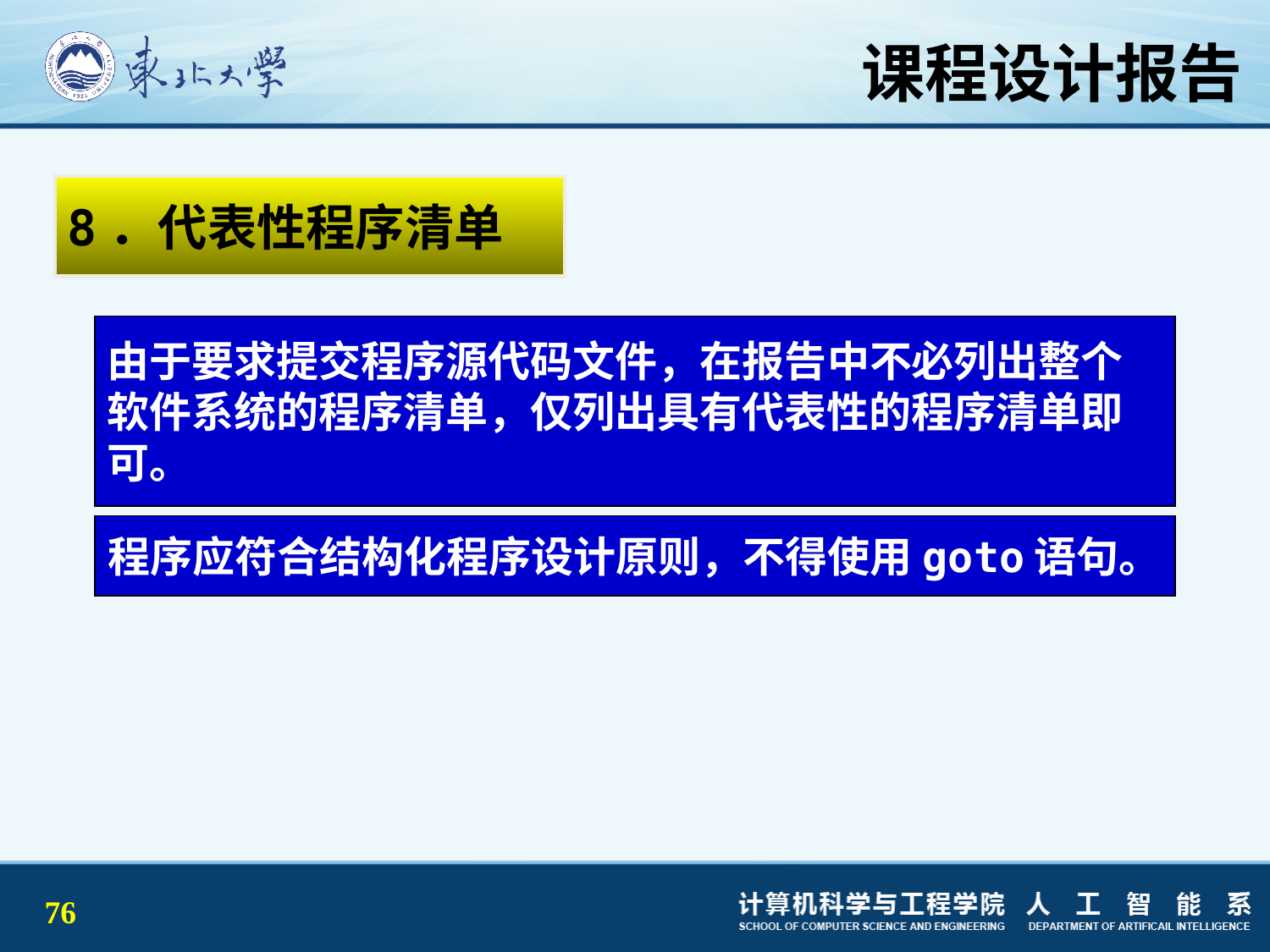

# 课程设计报告
8．代表性程序清单
由于要求提交程序源代码文件，在报告中不必列出整个软件系统的程序清单，仅列出具有代表性的程序清单即可。
程序应符合结构化程序设计原则，不得使用goto语句。